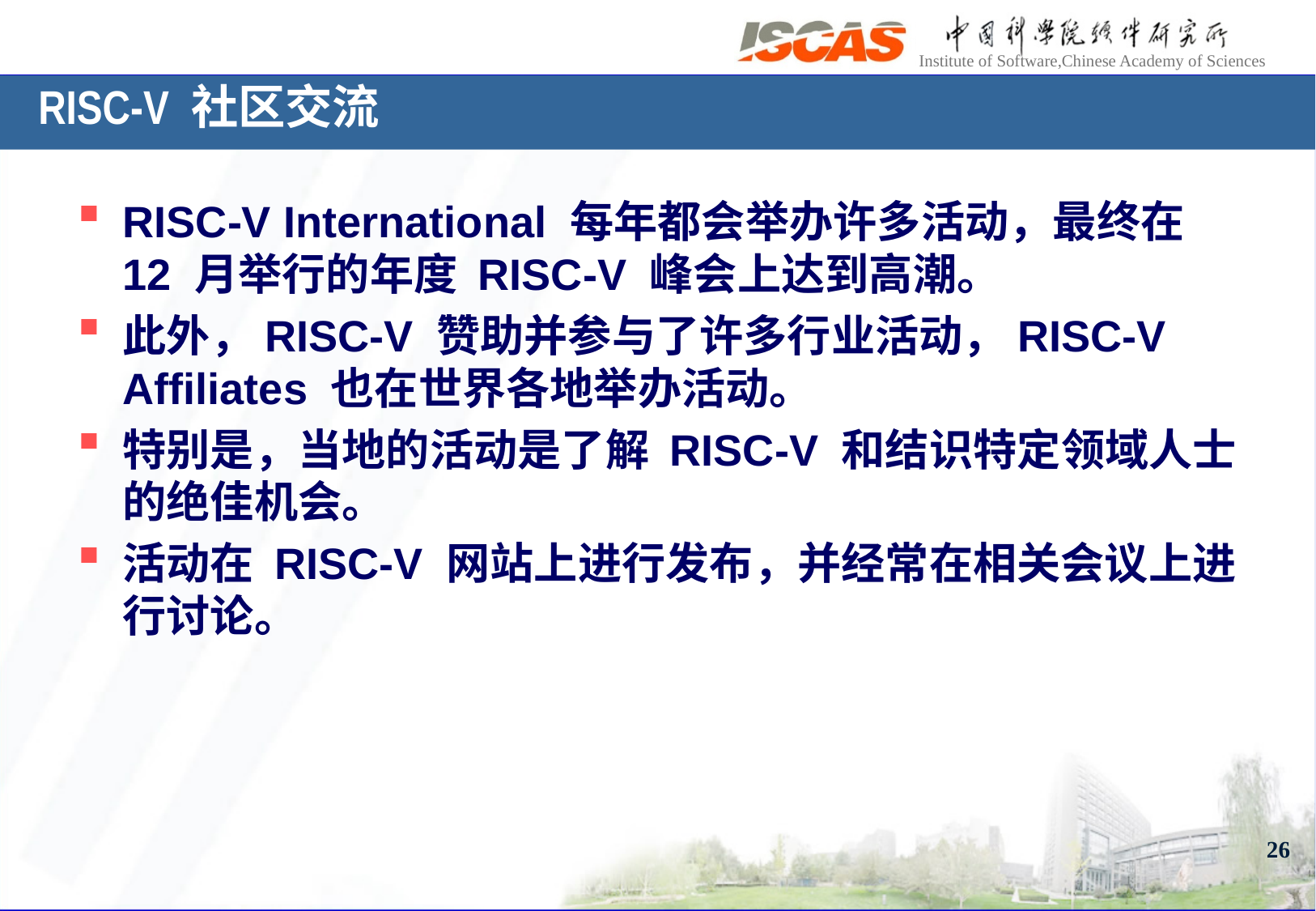

# RISC-V 社区交流
RISC-V International 每年都会举办许多活动，最终在 12 月举行的年度 RISC-V 峰会上达到高潮。
此外，RISC-V 赞助并参与了许多行业活动，RISC-V Affiliates 也在世界各地举办活动。
特别是，当地的活动是了解 RISC-V 和结识特定领域人士的绝佳机会。
活动在 RISC-V 网站上进行发布，并经常在相关会议上进行讨论。
26